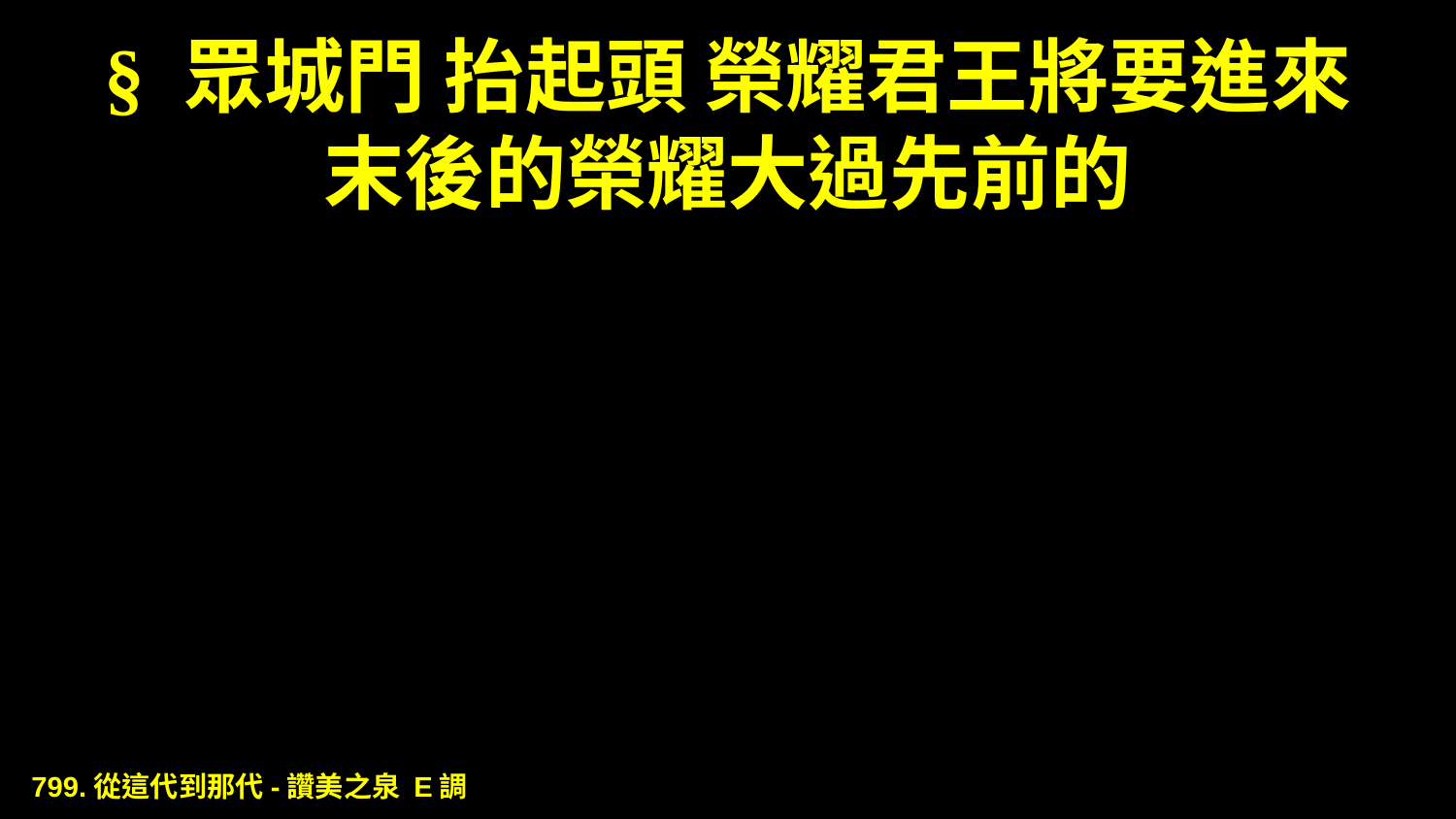

# § 眾城門 抬起頭 榮耀君王將要進來 末後的榮耀大過先前的
799.從這代到那代-讚美之泉 E調